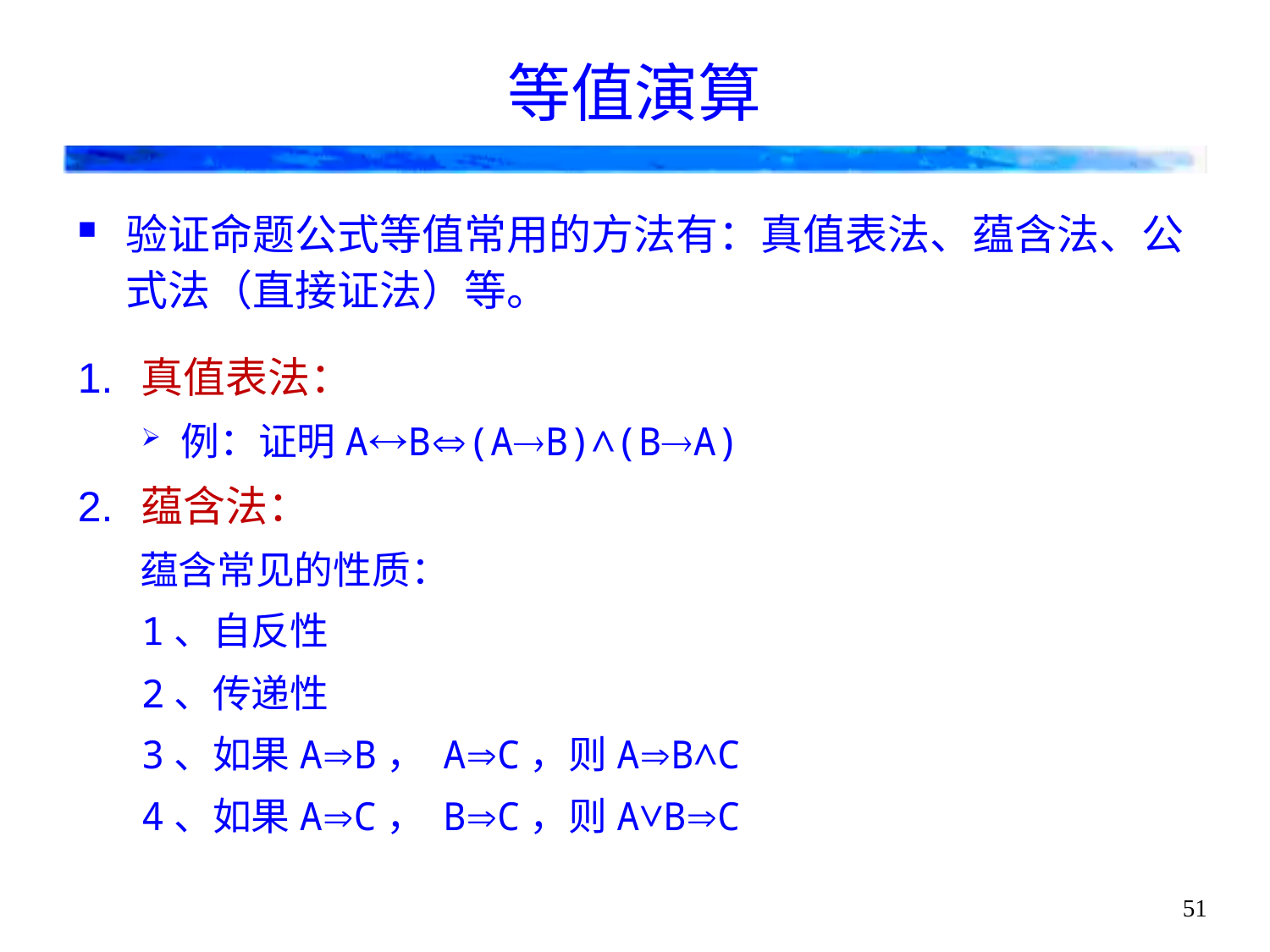

# 等值演算
验证命题公式等值常用的方法有：真值表法、蕴含法、公式法（直接证法）等。
真值表法：
例：证明A↔B⇔(A→B)∧(B→A)
蕴含法：
蕴含常见的性质：
1、自反性
2、传递性
3、如果A⇒B， A⇒C，则A⇒B∧C
4、如果A⇒C， B⇒C，则A∨B⇒C
51